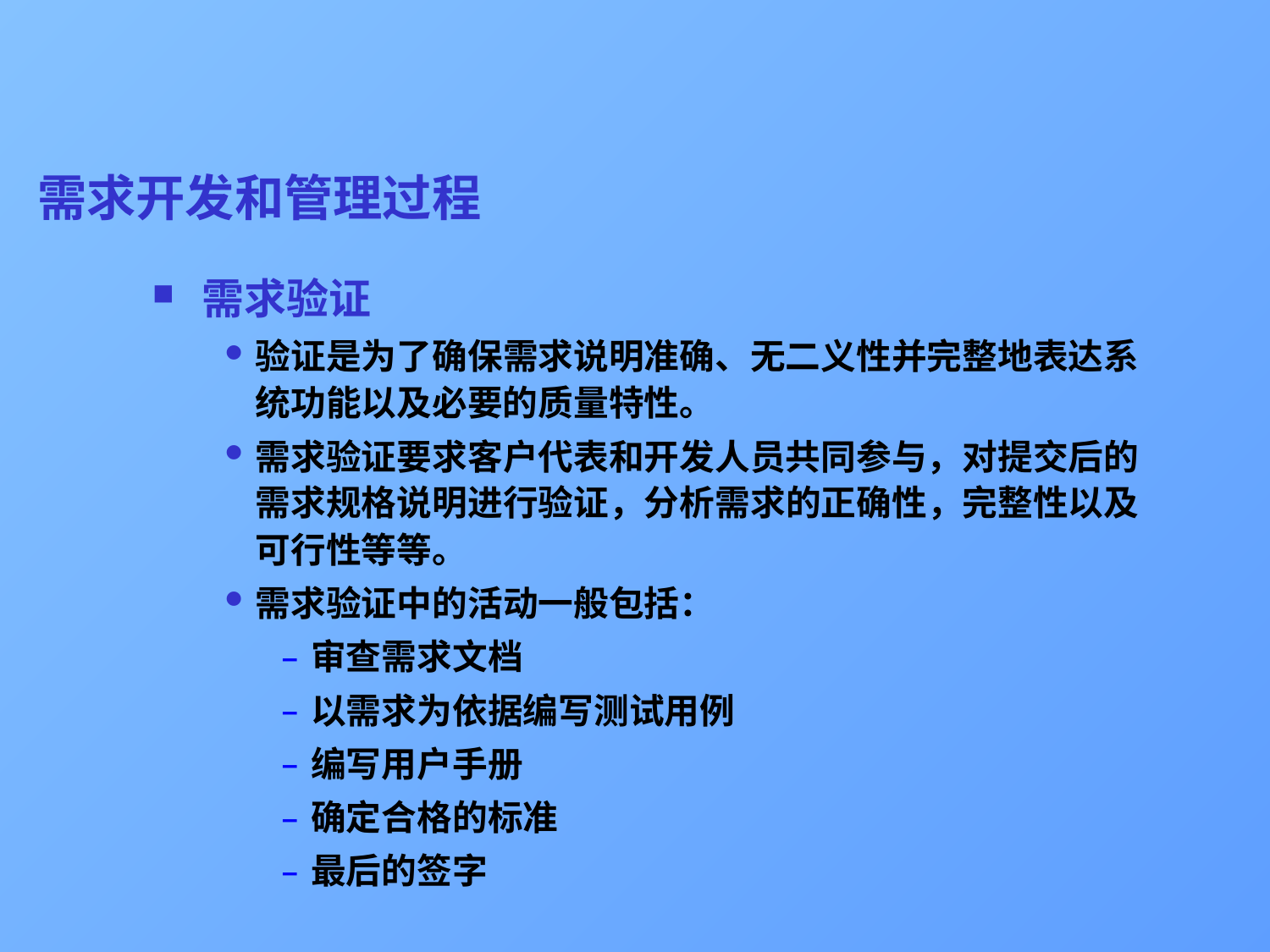

# 需求开发和管理过程
 需求验证
验证是为了确保需求说明准确、无二义性并完整地表达系  统功能以及必要的质量特性。
需求验证要求客户代表和开发人员共同参与，对提交后的需求规格说明进行验证，分析需求的正确性，完整性以及可行性等等。
需求验证中的活动一般包括：
审查需求文档
以需求为依据编写测试用例
编写用户手册
确定合格的标准
最后的签字